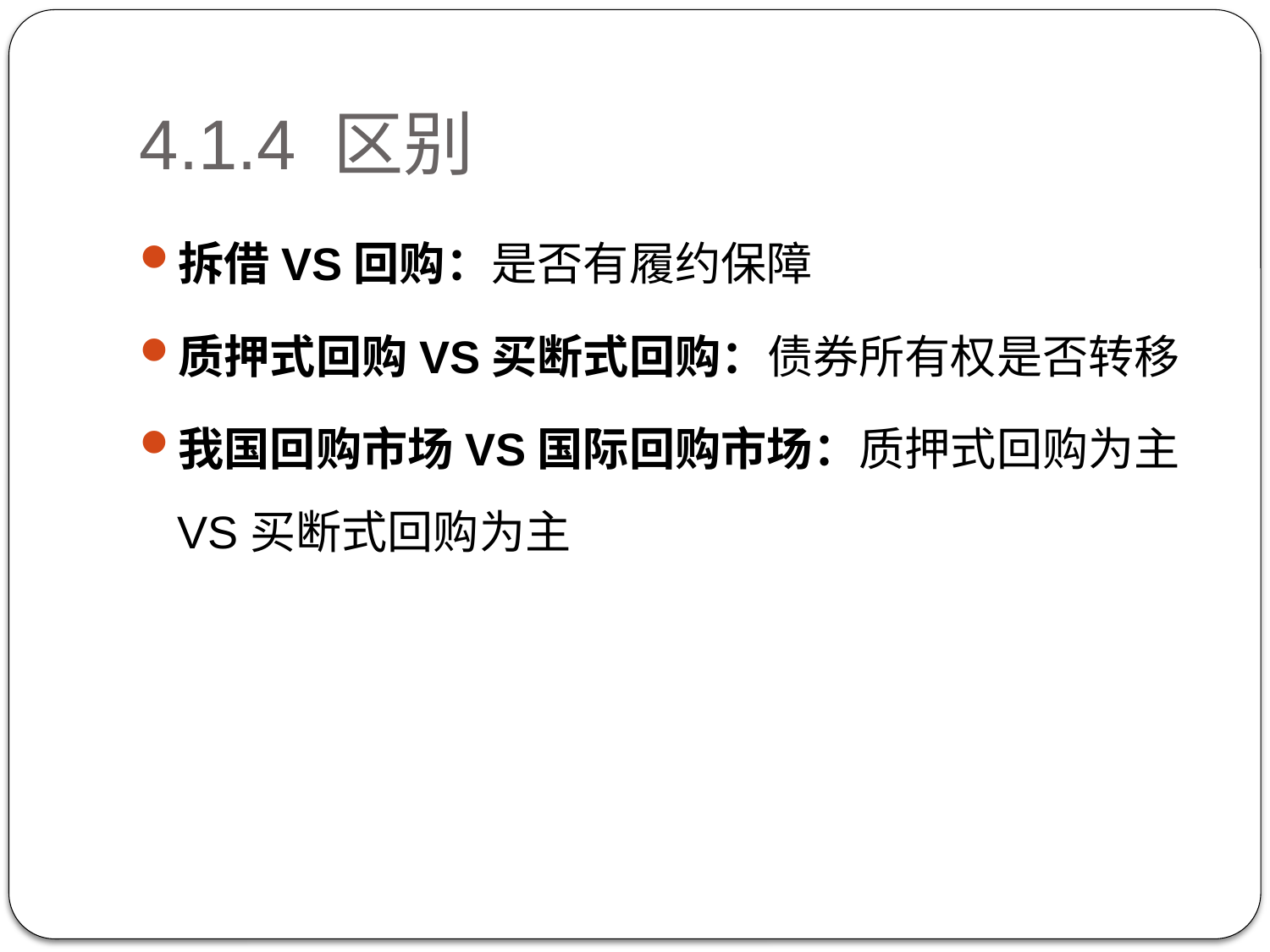

# 4.1.4 区别
拆借VS回购：是否有履约保障
质押式回购VS买断式回购：债券所有权是否转移
我国回购市场VS国际回购市场：质押式回购为主VS买断式回购为主